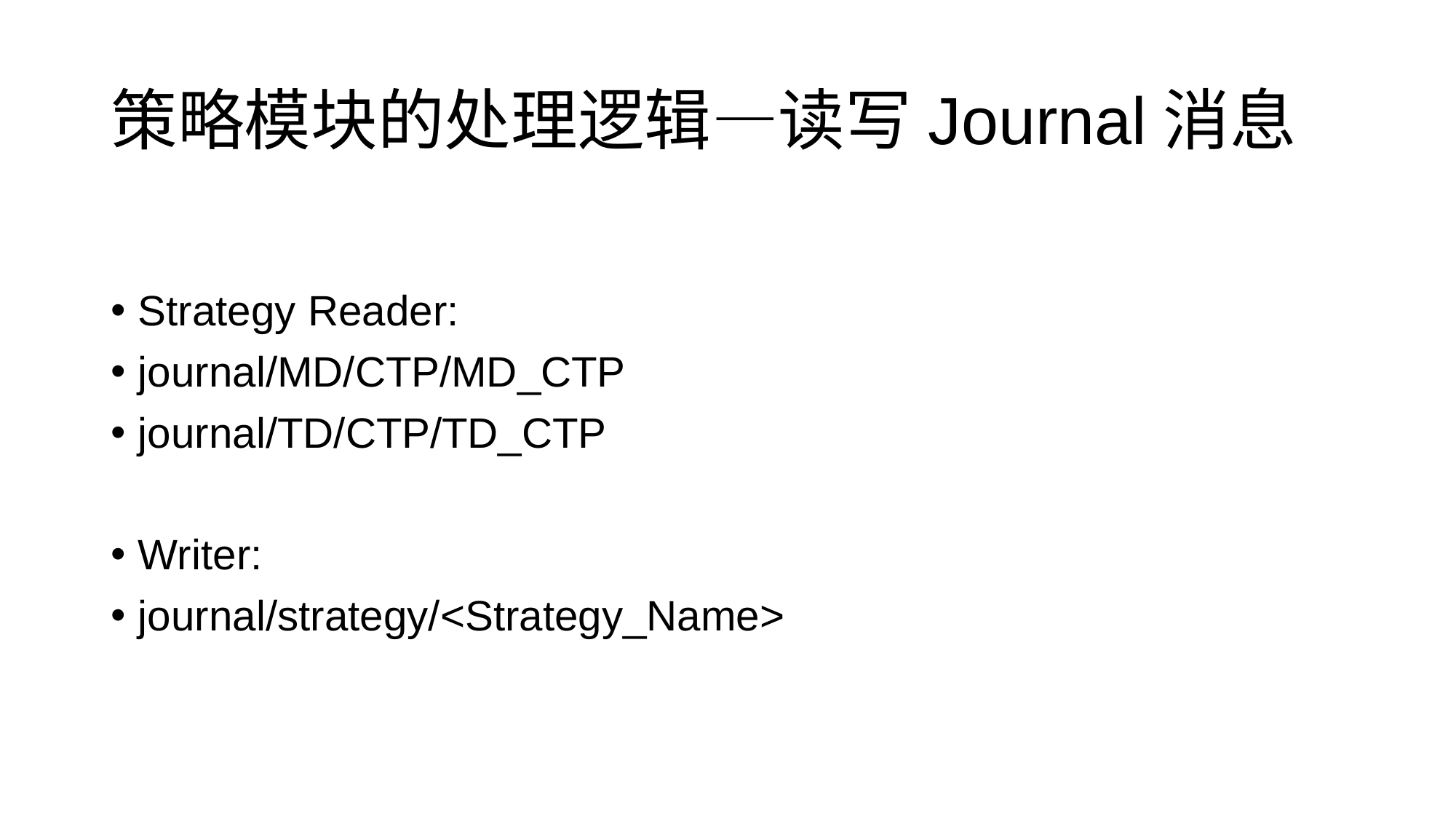

# 策略模块的处理逻辑—读写Journal消息

Strategy Reader:
journal/MD/CTP/MD_CTP
journal/TD/CTP/TD_CTP

Writer:
journal/strategy/<Strategy_Name>